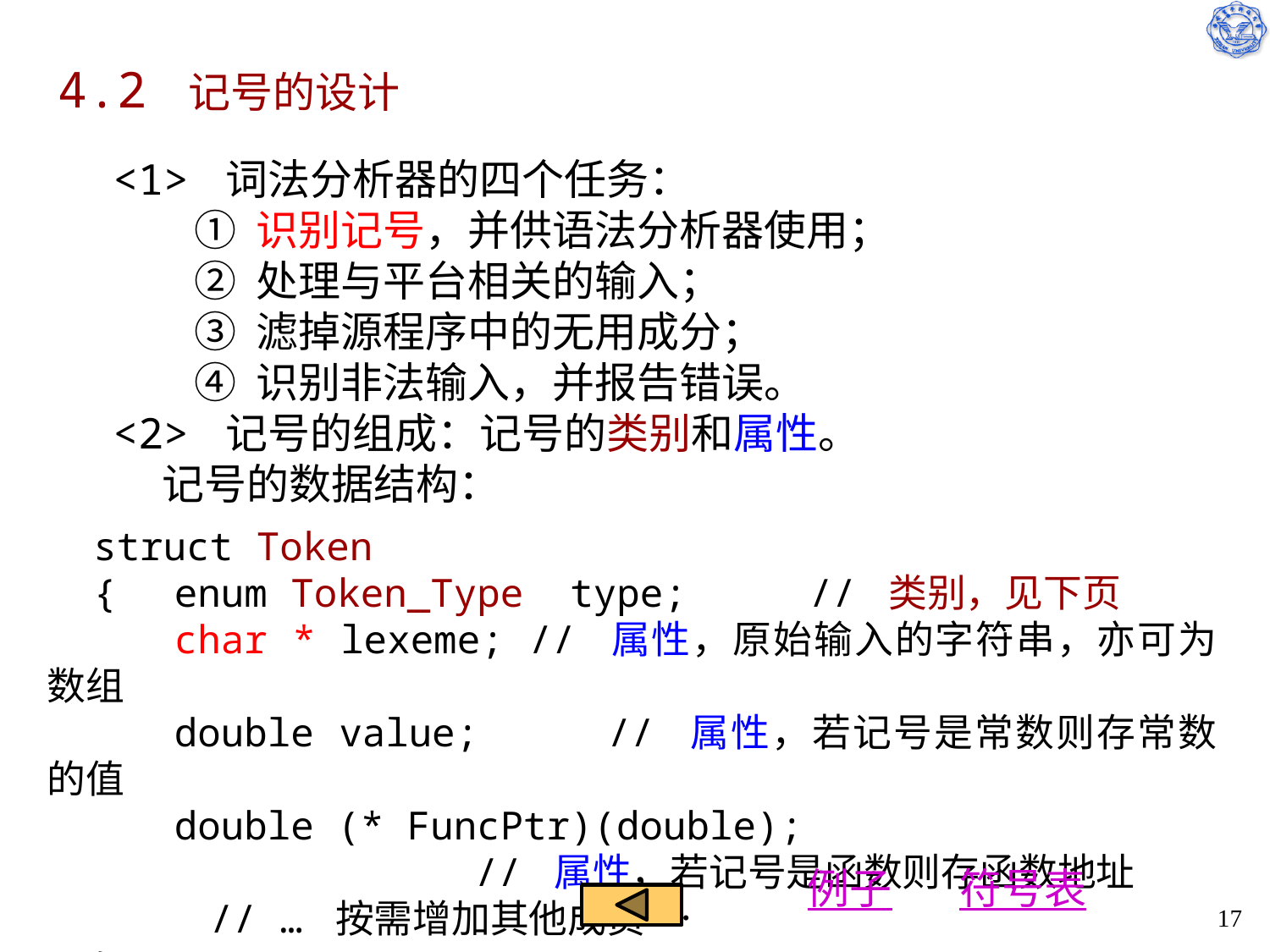

# 4.2 记号的设计
<1> 词法分析器的四个任务：
	① 识别记号，并供语法分析器使用；
	② 处理与平台相关的输入；
	③ 滤掉源程序中的无用成分；
	④ 识别非法输入，并报告错误。
<2> 记号的组成：记号的类别和属性。
    记号的数据结构：
struct Token
{	enum Token_Type  type;	// 类别，见下页
	char * lexeme; // 属性，原始输入的字符串，亦可为数组
	double value;	  // 属性，若记号是常数则存常数的值
	double (* FuncPtr)(double);
			  // 属性，若记号是函数则存函数地址
     // … 按需增加其他成员 …
};
例子
符号表

17